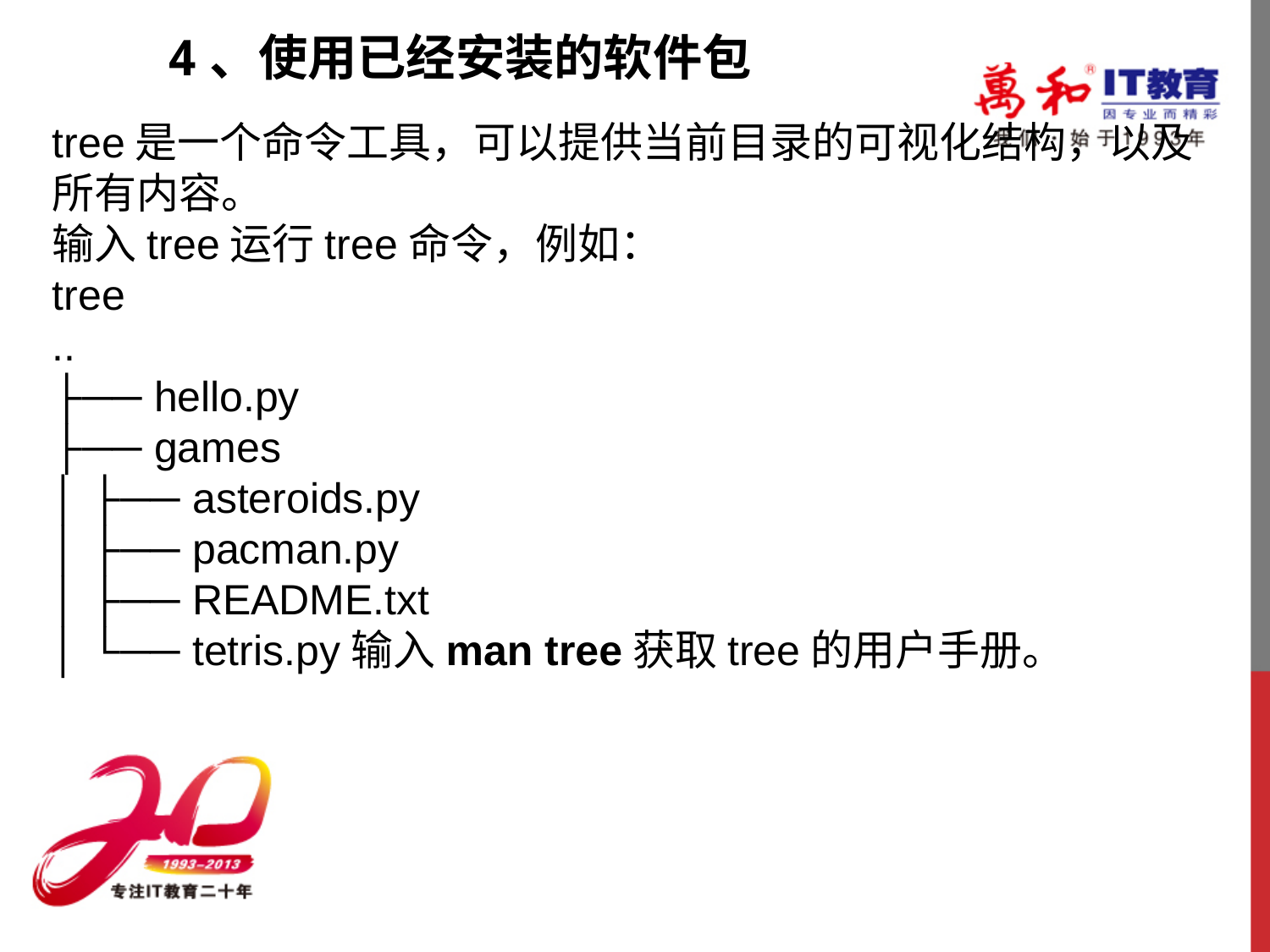

4、使用已经安装的软件包
tree是一个命令工具，可以提供当前目录的可视化结构，以及所有内容。
输入tree运行tree命令，例如：
tree
..
├── hello.py
├── games
│ ├── asteroids.py
│ ├── pacman.py
│ ├── README.txt
│ └── tetris.py输入man tree获取tree的用户手册。